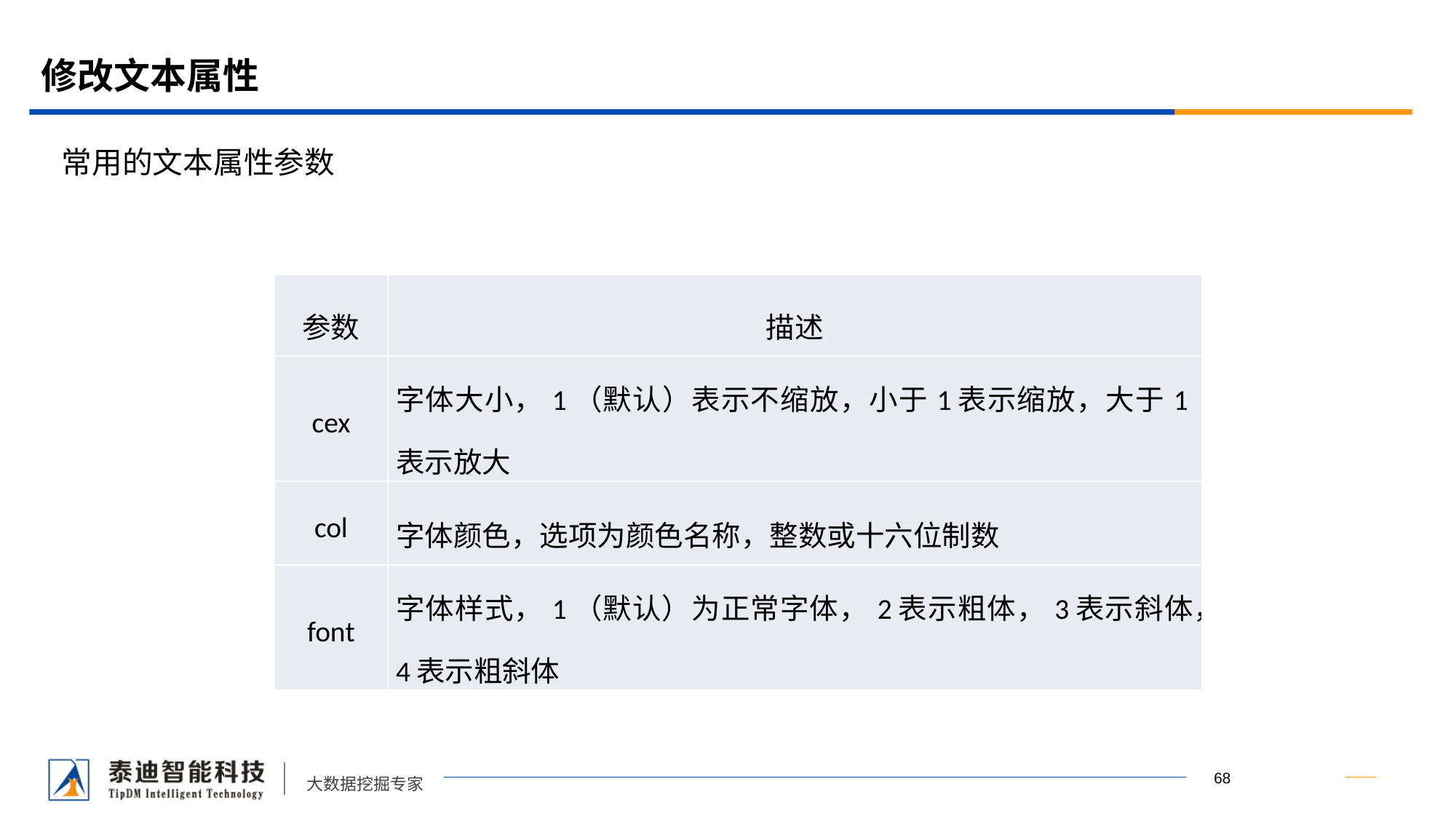

# 修改文本属性
常用的文本属性参数
| 参数 | 描述 |
| --- | --- |
| cex | 字体大小，1（默认）表示不缩放，小于1表示缩放，大于1表示放大 |
| col | 字体颜色，选项为颜色名称，整数或十六位制数 |
| font | 字体样式，1（默认）为正常字体，2表示粗体，3表示斜体，4表示粗斜体 |